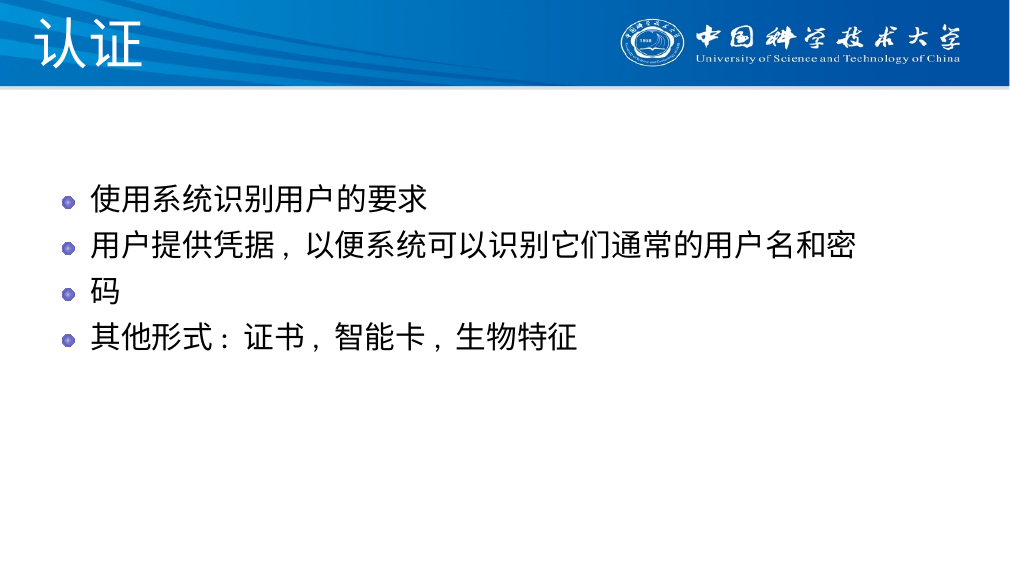

# 认证
使用系统识别用户的要求
用户提供凭据, 以便系统可以识别它们通常的用户名和密码
其他形式: 证书, 智能卡, 生物特征